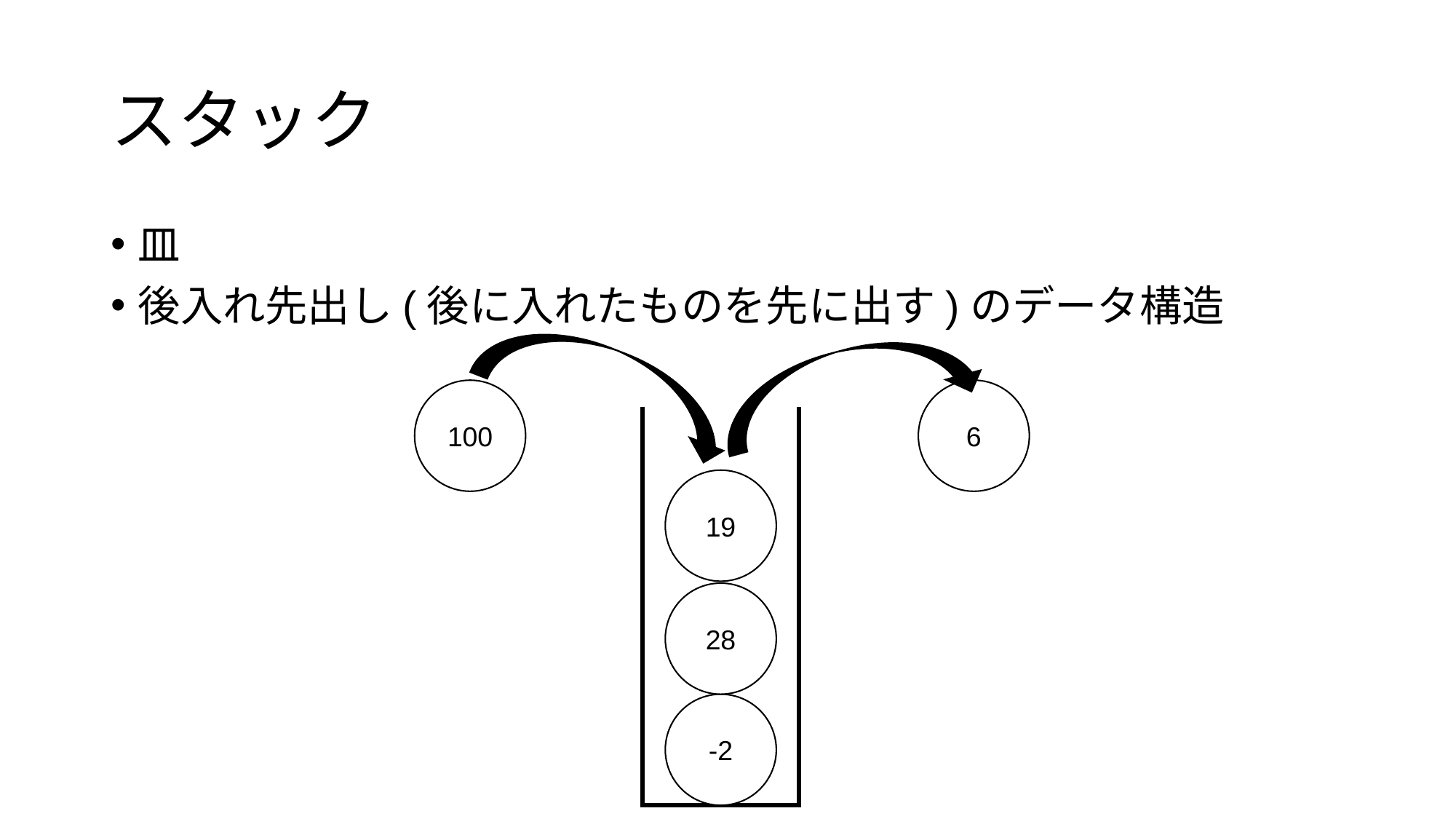

# スタック
皿
後入れ先出し(後に入れたものを先に出す)のデータ構造

100
6

19
28
-2